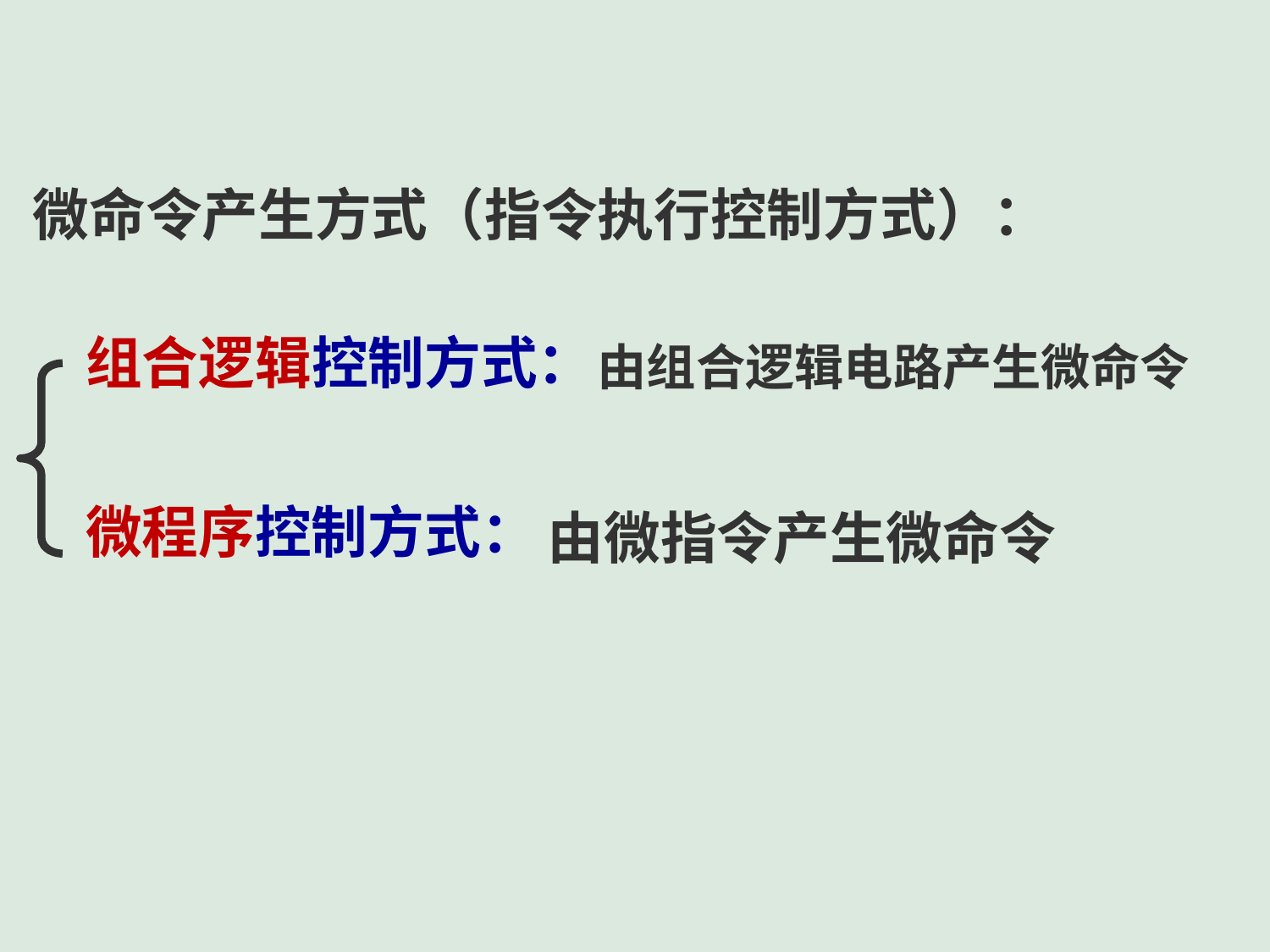

微命令产生方式（指令执行控制方式）：
组合逻辑控制方式：
由组合逻辑电路产生微命令

微程序控制方式：
由微指令产生微命令